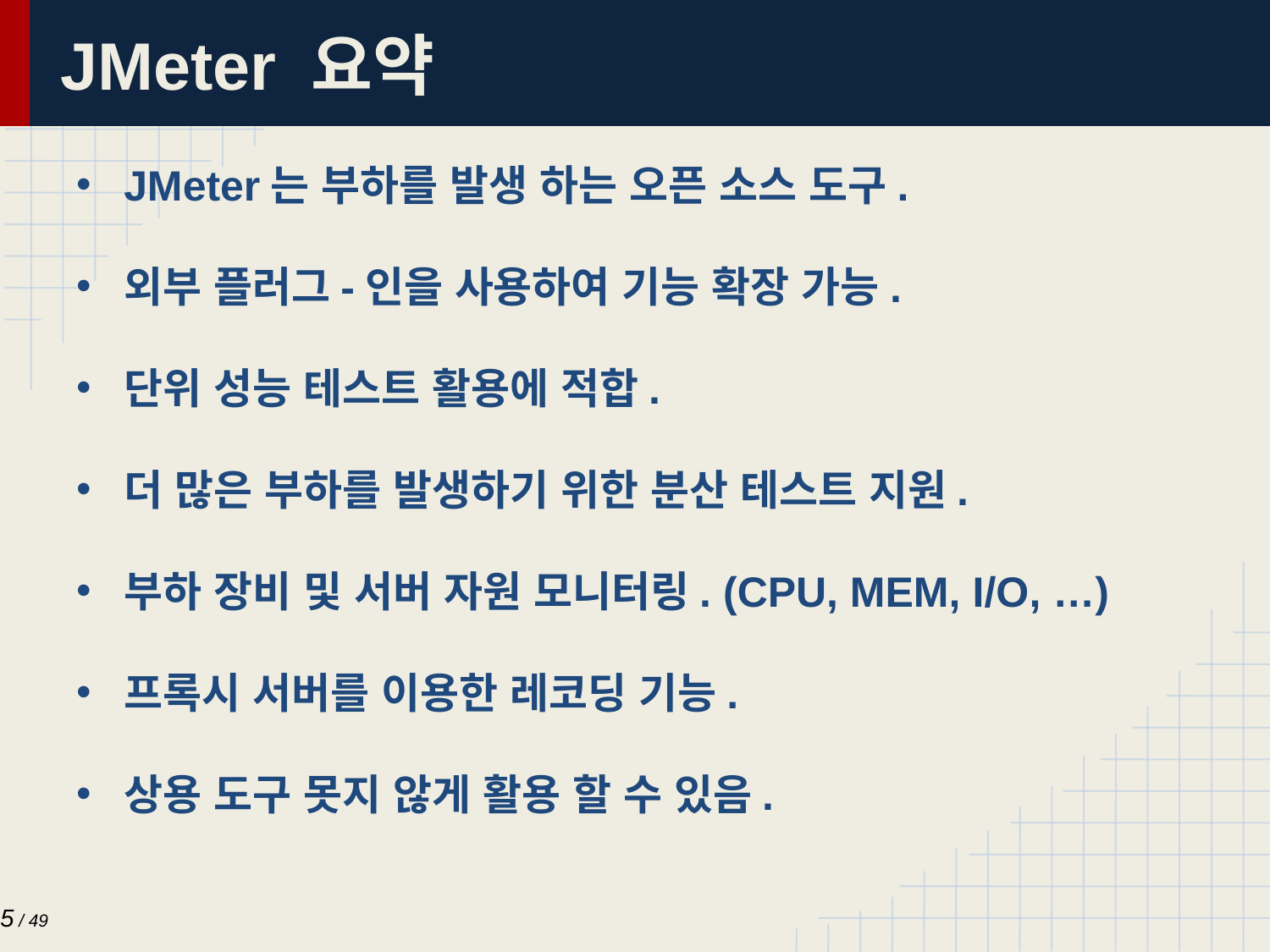

# JMeter 요약
JMeter는 부하를 발생 하는 오픈 소스 도구.

외부 플러그-인을 사용하여 기능 확장 가능.

단위 성능 테스트 활용에 적합.

더 많은 부하를 발생하기 위한 분산 테스트 지원.

부하 장비 및 서버 자원 모니터링. (CPU, MEM, I/O, …)

프록시 서버를 이용한 레코딩 기능.

상용 도구 못지 않게 활용 할 수 있음.